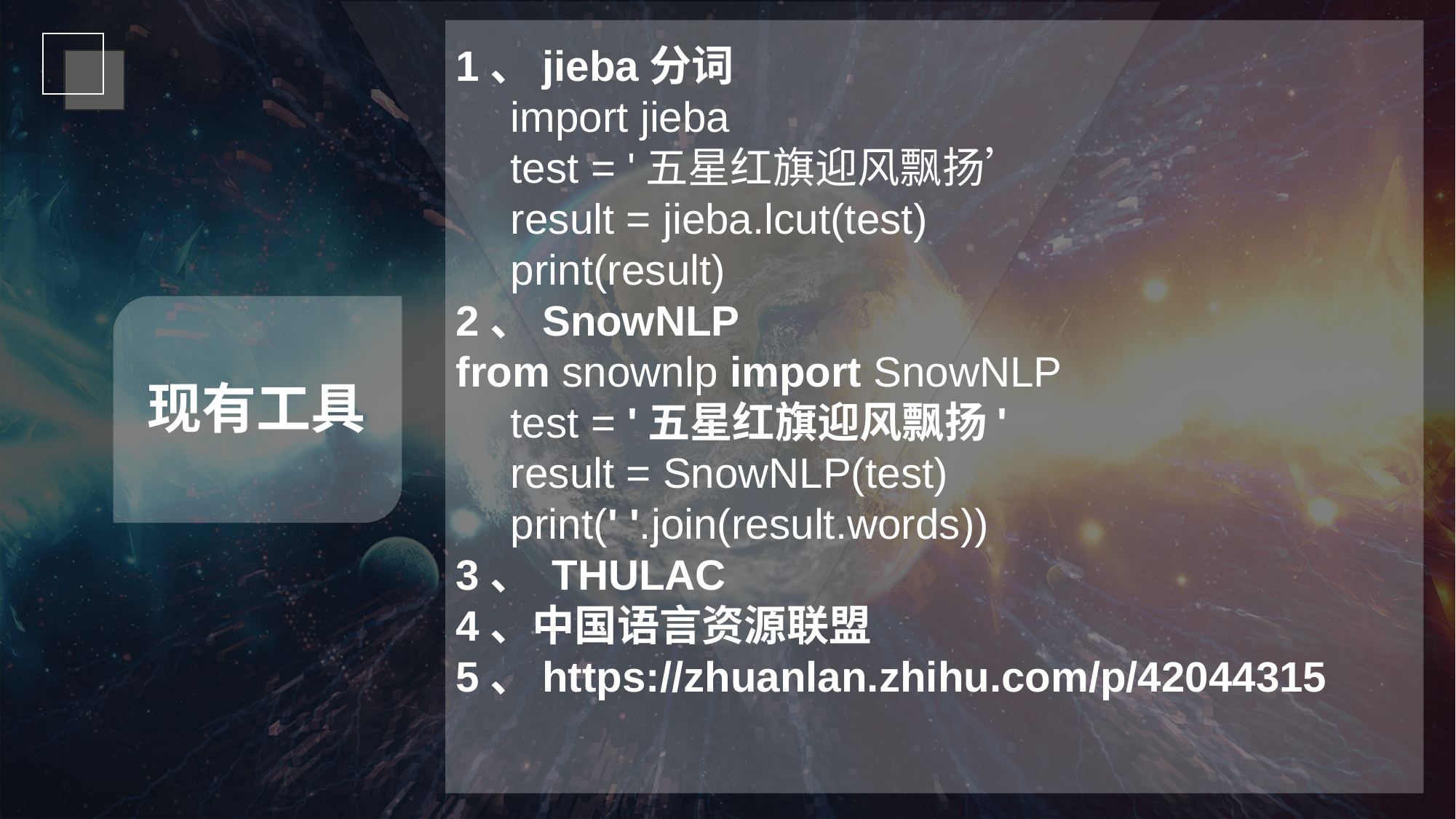

1、jieba分词
import jieba
test = '五星红旗迎风飘扬’
result = jieba.lcut(test)
print(result)
2、SnowNLP
from snownlp import SnowNLP
test = '五星红旗迎风飘扬'
result = SnowNLP(test)
print(' '.join(result.words))
3、 THULAC
4、中国语言资源联盟
5、https://zhuanlan.zhihu.com/p/42044315

现有工具